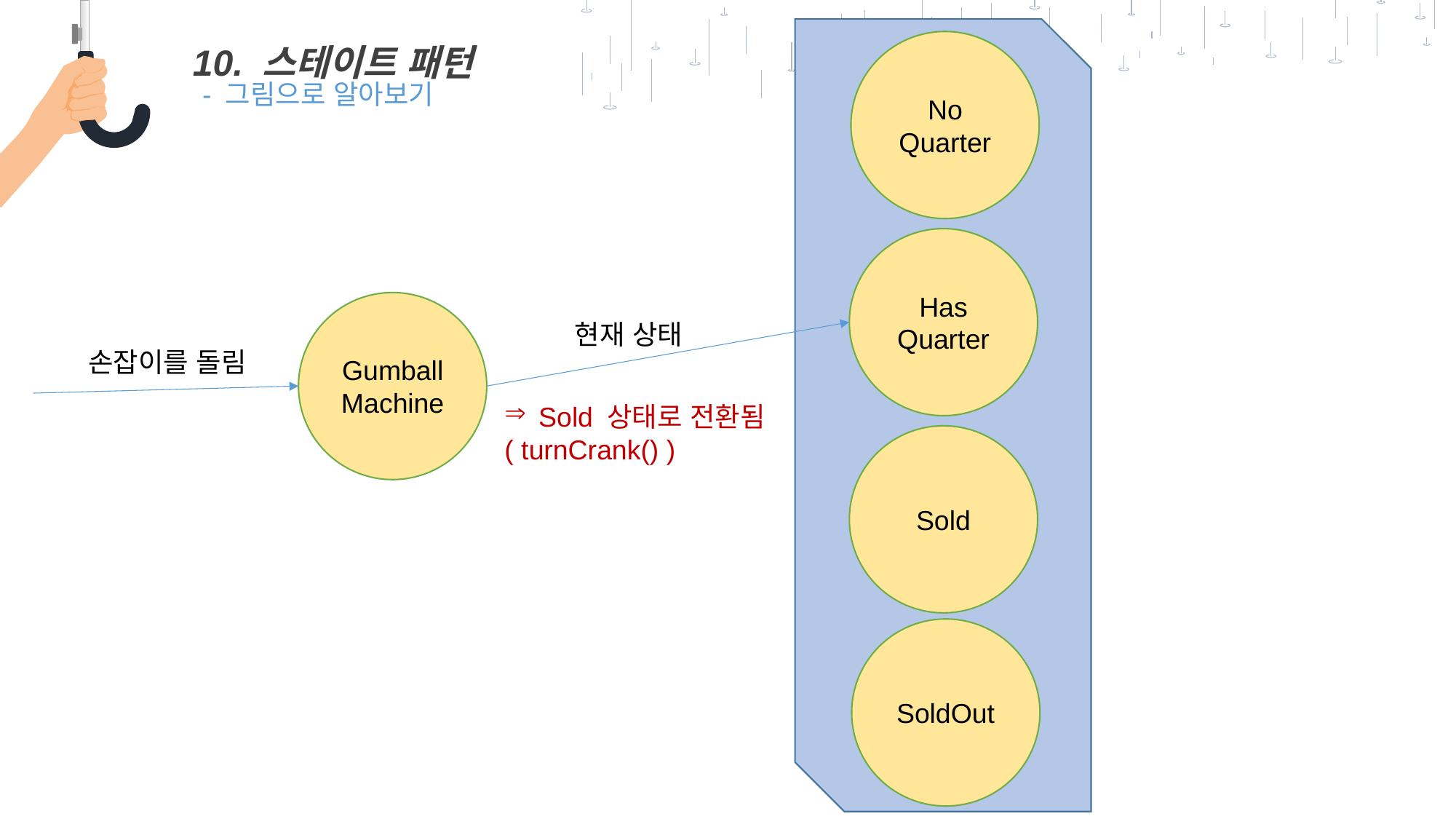

10. 스테이트 패턴

No
Quarter
Has
Quarter
Gumball
Machine
Sold
SoldOut
- 그림으로 알아보기
현재 상태
손잡이를 돌림
Sold 상태로 전환됨
( turnCrank() )